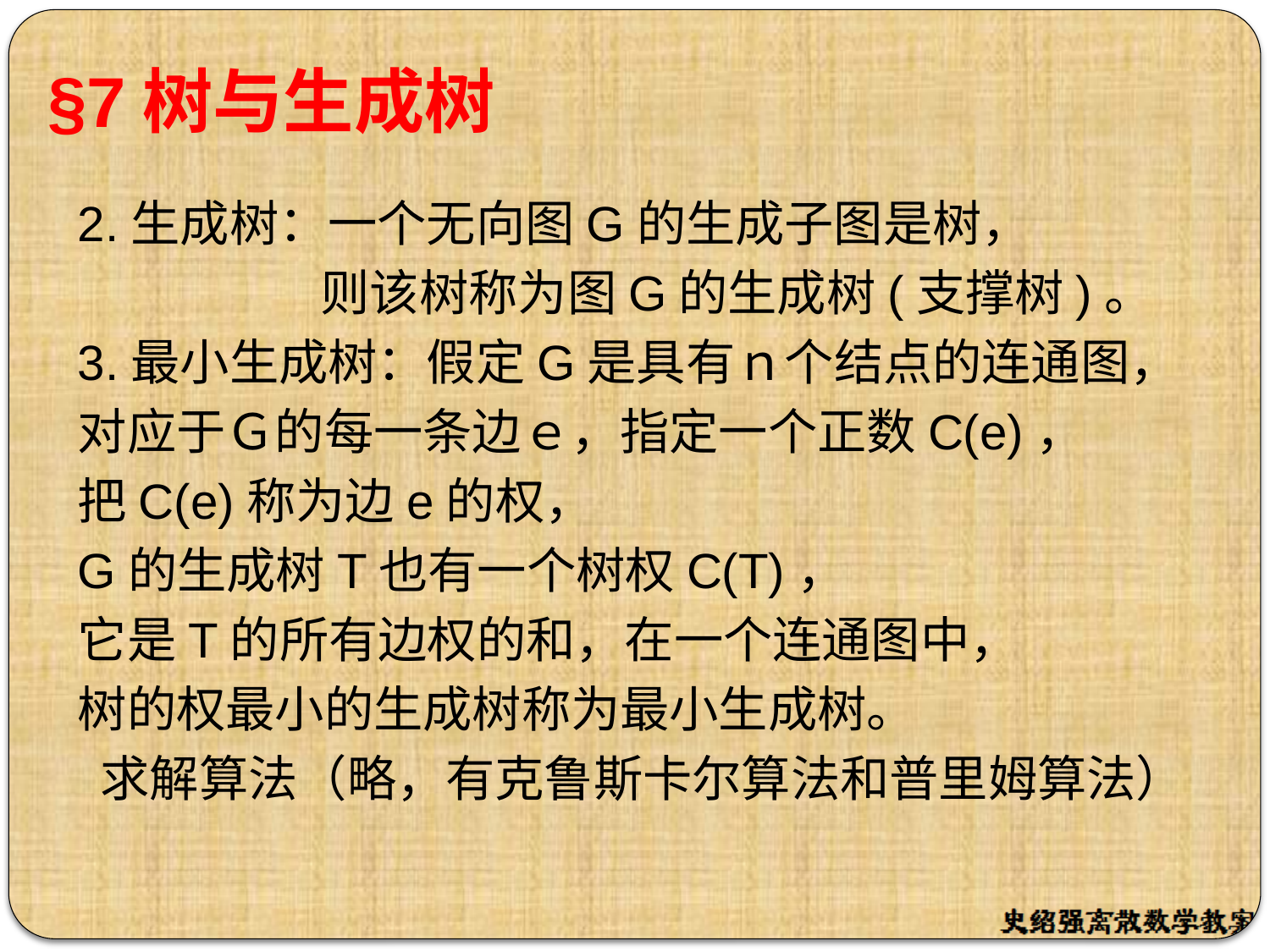

# §7树与生成树
2.生成树：一个无向图G的生成子图是树，
                     则该树称为图G的生成树(支撑树)。
3.最小生成树：假定G是具有ｎ个结点的连通图，
对应于Ｇ的每一条边ｅ，指定一个正数C(e)，
把C(e)称为边e的权，
G的生成树T也有一个树权C(T)，
它是T的所有边权的和，在一个连通图中，
树的权最小的生成树称为最小生成树。
 求解算法（略，有克鲁斯卡尔算法和普里姆算法）